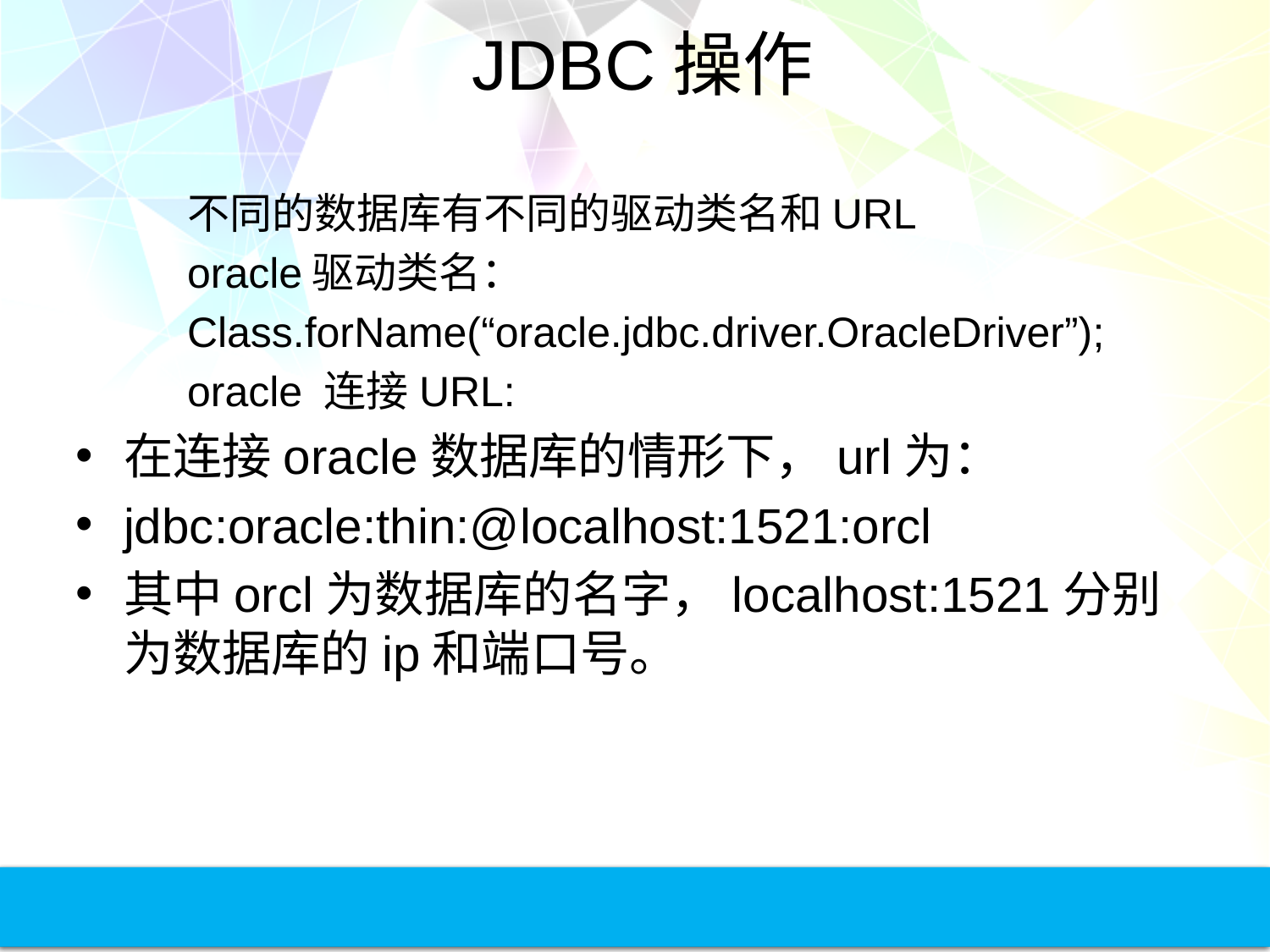

# JDBC操作
不同的数据库有不同的驱动类名和URL
oracle驱动类名：
Class.forName(“oracle.jdbc.driver.OracleDriver”);
oracle 连接URL:
在连接oracle数据库的情形下，url为：
jdbc:oracle:thin:@localhost:1521:orcl
其中orcl为数据库的名字，localhost:1521分别为数据库的ip和端口号。